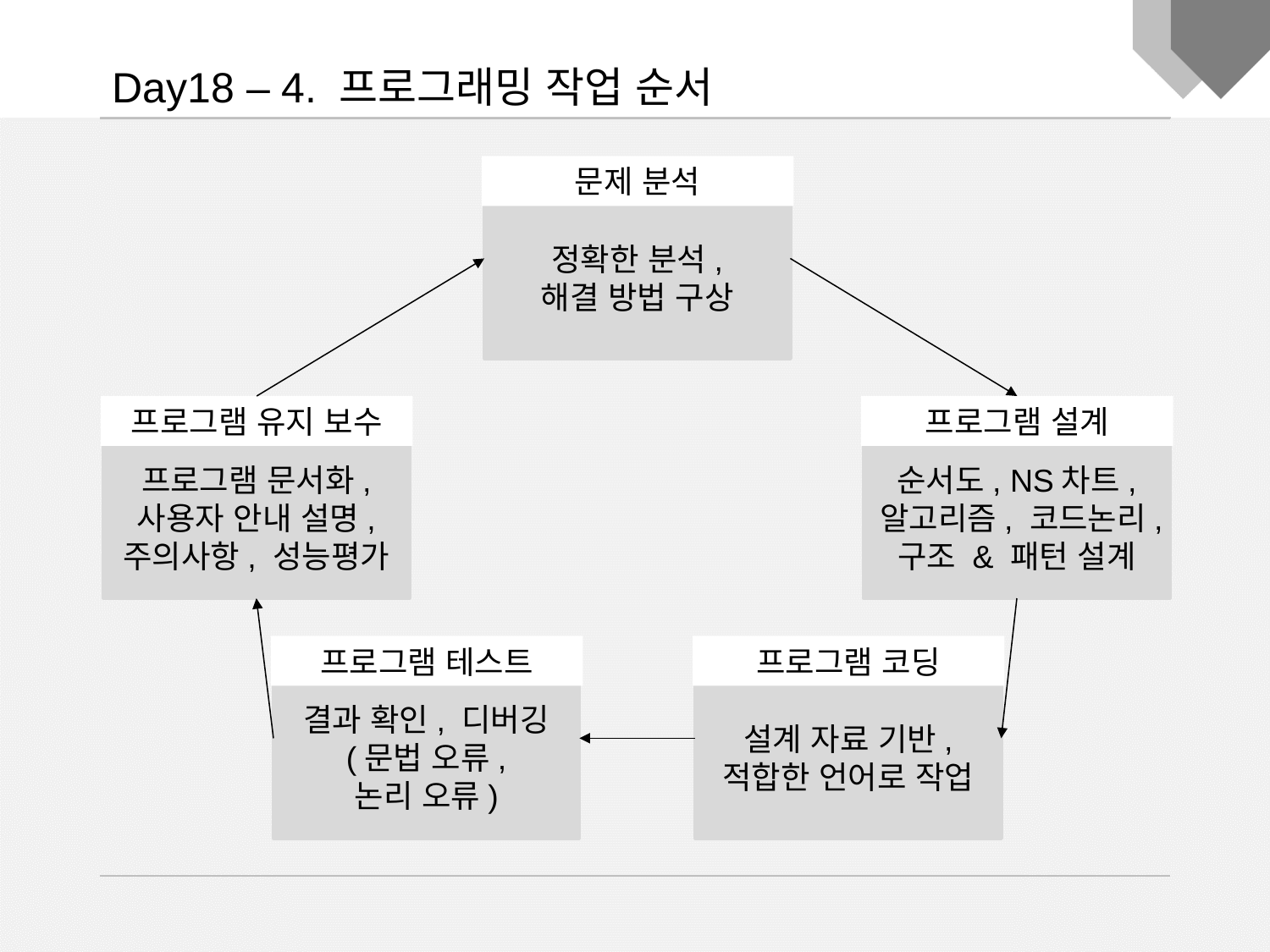

Day18 – 4. 프로그래밍 작업 순서
문제 분석

정확한 분석,
해결 방법 구상
프로그램 유지 보수

프로그램 문서화,
사용자 안내 설명,
주의사항, 성능평가
프로그램 설계

순서도, NS차트,
알고리즘, 코드논리,
구조 & 패턴 설계
프로그램 테스트

결과 확인, 디버깅
(문법 오류,
논리 오류)
프로그램 코딩

설계 자료 기반,
적합한 언어로 작업